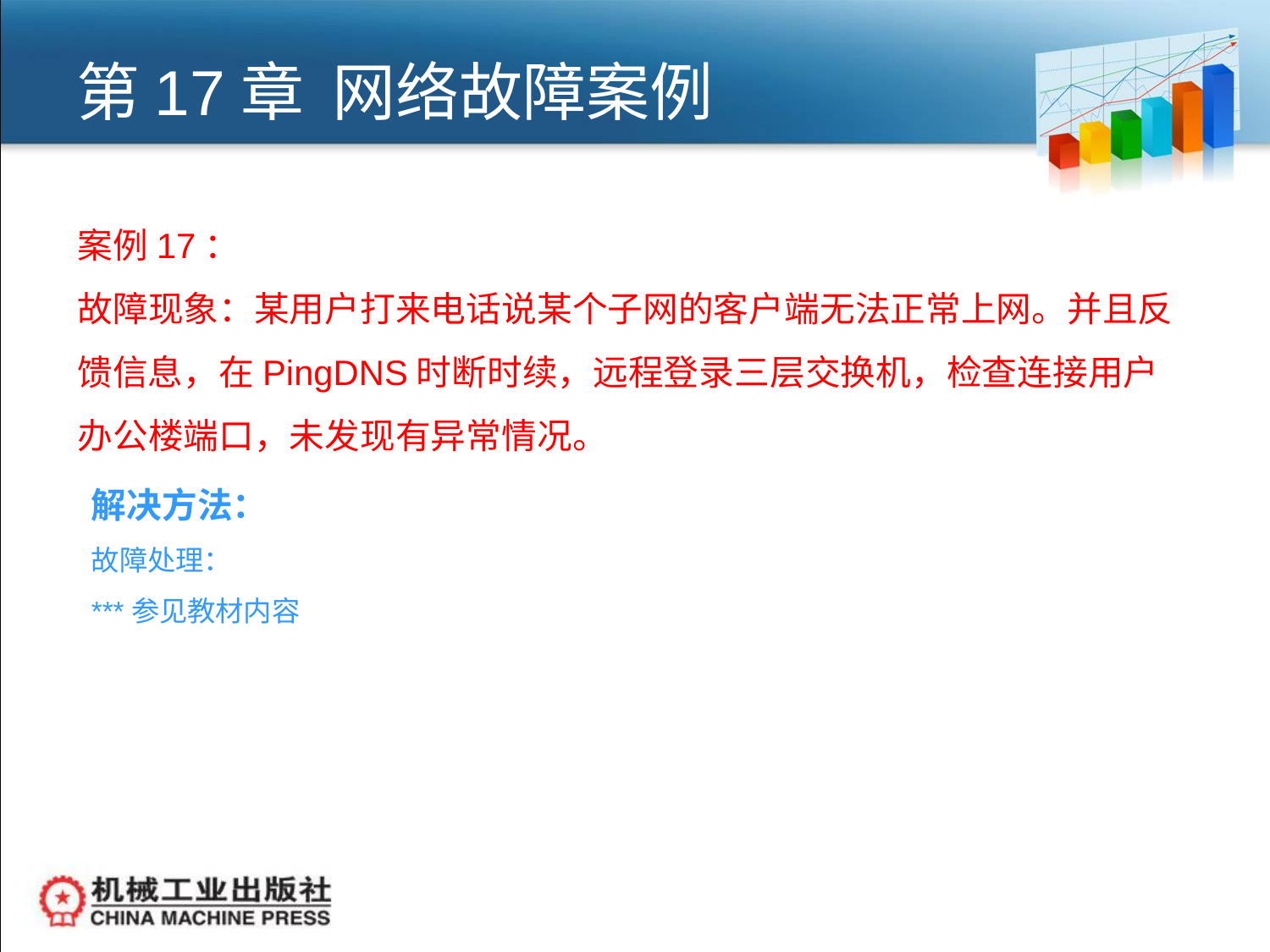

# 第17章  网络故障案例
案例17：
故障现象：某用户打来电话说某个子网的客户端无法正常上网。并且反馈信息，在PingDNS时断时续，远程登录三层交换机，检查连接用户办公楼端口，未发现有异常情况。

解决方法：
故障处理：
***参见教材内容